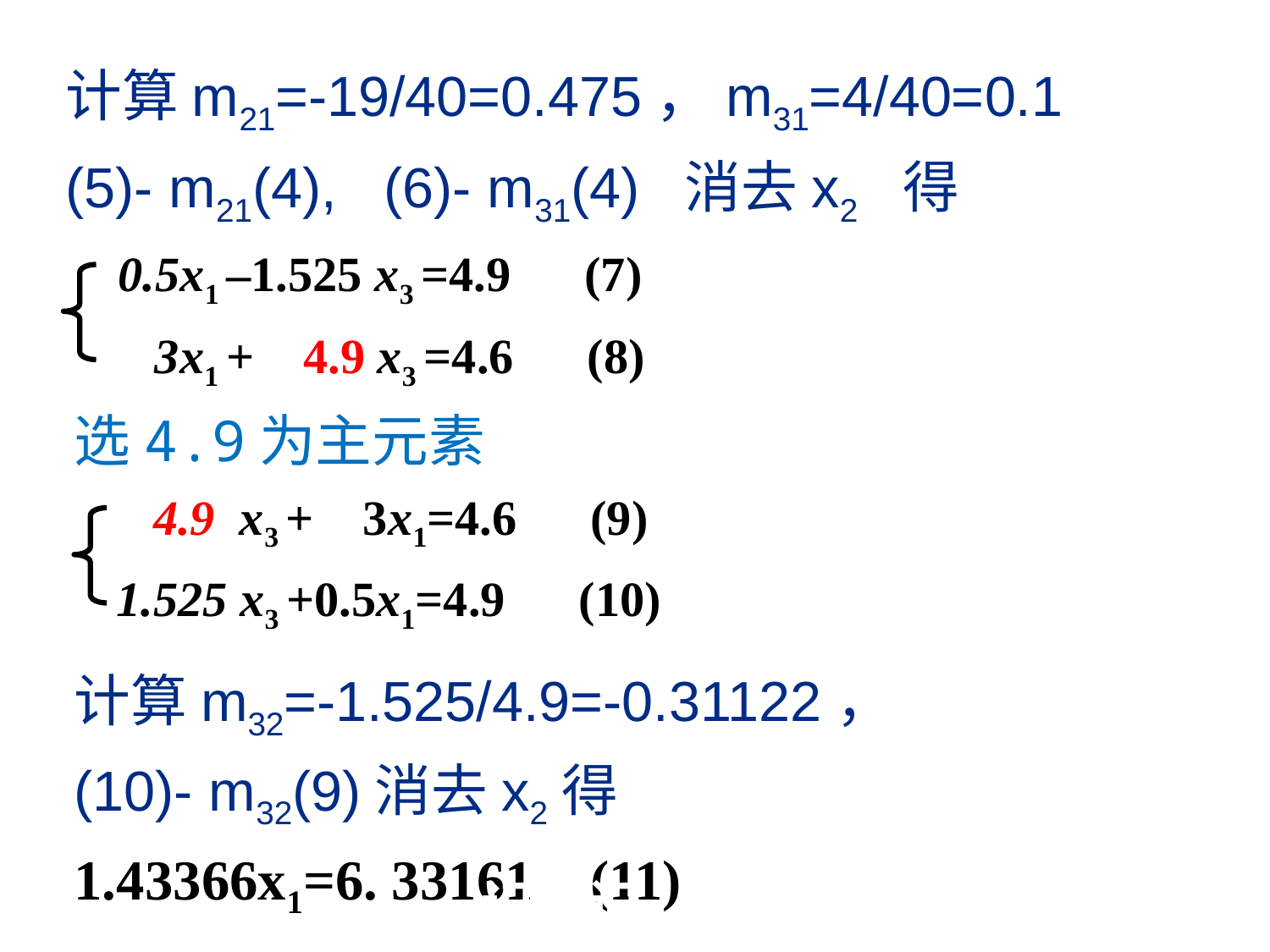

计算m21=-19/40=0.475，m31=4/40=0.1
(5)- m21(4),   (6)- m31(4)  消去x2  得
 0.5x1 –1.525 x3 =4.9      (7)
    3x1 +    4.9 x3 =4.6      (8)

选4.9为主元素
   4.9  x3 +    3x1=4.6      (9)
1.525 x3 +0.5x1=4.9      (10)

计算m32=-1.525/4.9=-0.31122，
(10)- m32(9)消去x2得
1.43366x1=6. 33161    (11)
记笔记